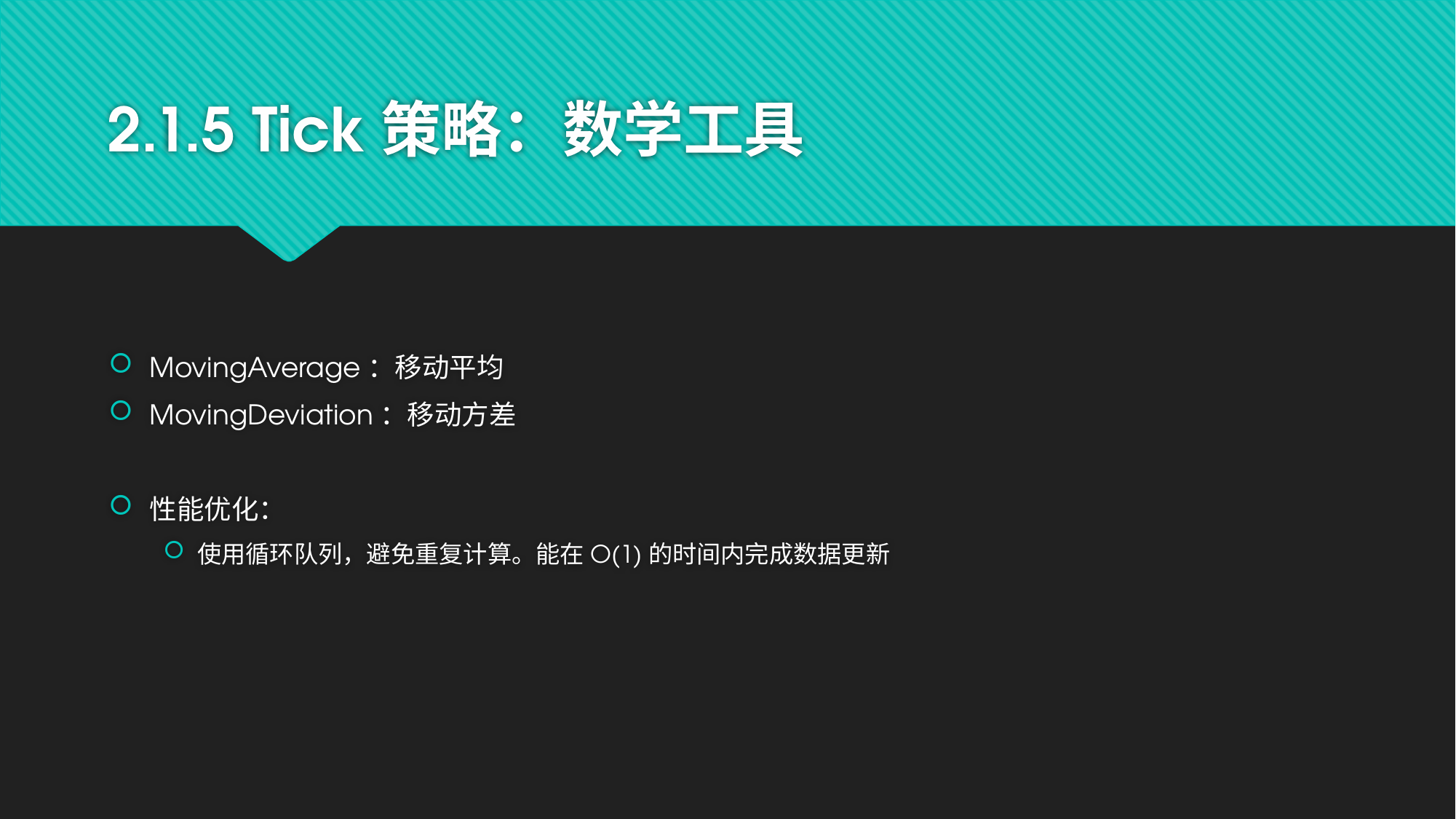

# 2.1.5 Tick策略：数学工具
MovingAverage：移动平均
MovingDeviation：移动方差

性能优化：
使用循环队列，避免重复计算。能在O(1)的时间内完成数据更新